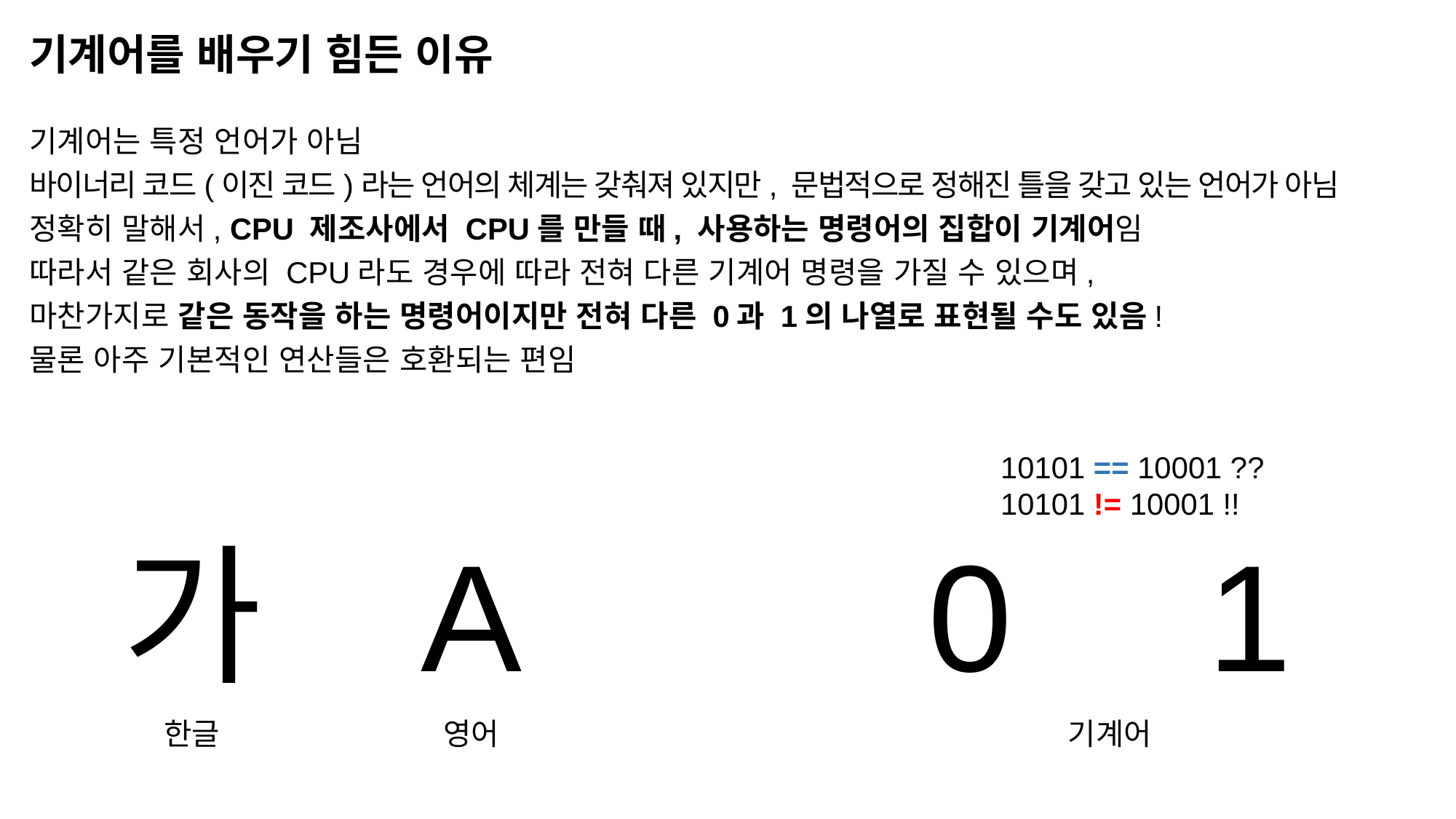

기계어를 배우기 힘든 이유
기계어는 특정 언어가 아님
바이너리 코드(이진 코드)라는 언어의 체계는 갖춰져 있지만, 문법적으로 정해진 틀을 갖고 있는 언어가 아님
정확히 말해서, CPU 제조사에서 CPU를 만들 때, 사용하는 명령어의 집합이 기계어임
따라서 같은 회사의 CPU라도 경우에 따라 전혀 다른 기계어 명령을 가질 수 있으며,
마찬가지로 같은 동작을 하는 명령어이지만 전혀 다른 0과 1의 나열로 표현될 수도 있음!
물론 아주 기본적인 연산들은 호환되는 편임
10101 == 10001 ??
10101 != 10001 !!
가
A
0
1
한글
영어
기계어